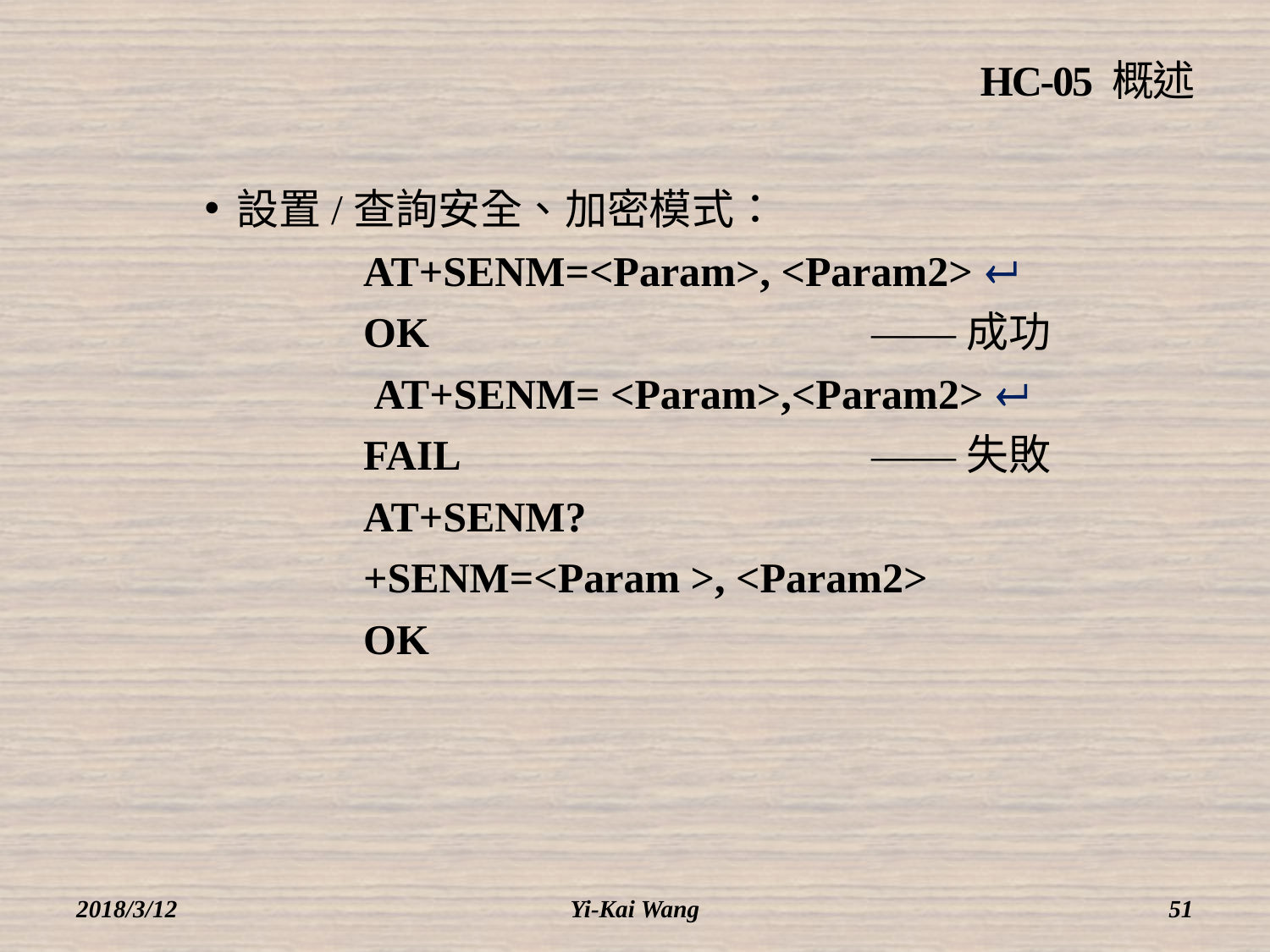

# HC-05 概述
設置/查詢安全、加密模式：
		AT+SENM=<Param>, <Param2> ↵
		OK				——成功
		 AT+SENM= <Param>,<Param2> ↵
		FAIL				——失敗
		AT+SENM?
		+SENM=<Param >, <Param2>
		OK
2018/3/12
Yi-Kai Wang
51